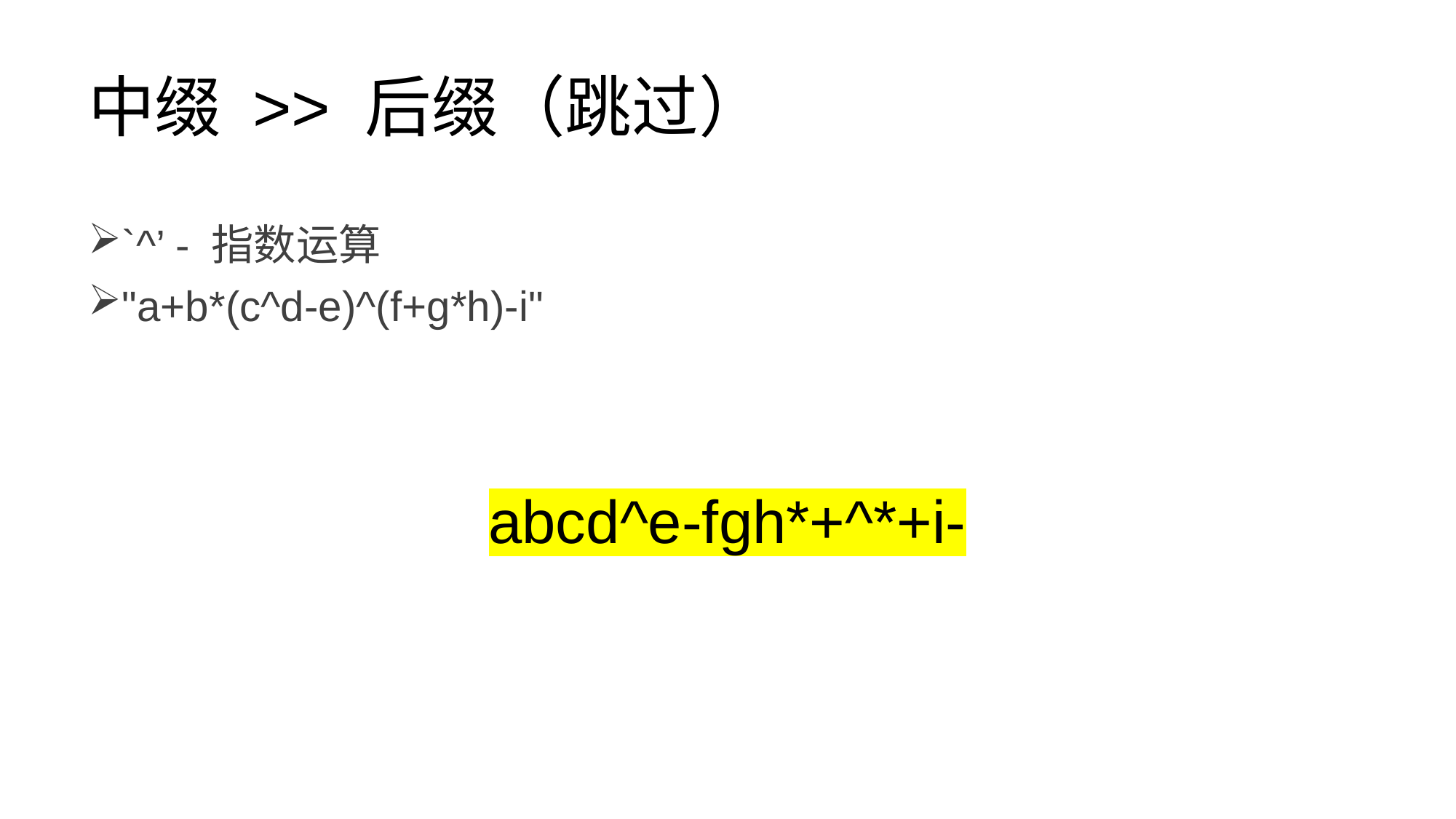

# 中缀 >> 后缀（跳过）
`^’ - 指数运算
"a+b*(c^d-e)^(f+g*h)-i"

abcd^e-fgh*+^*+i-